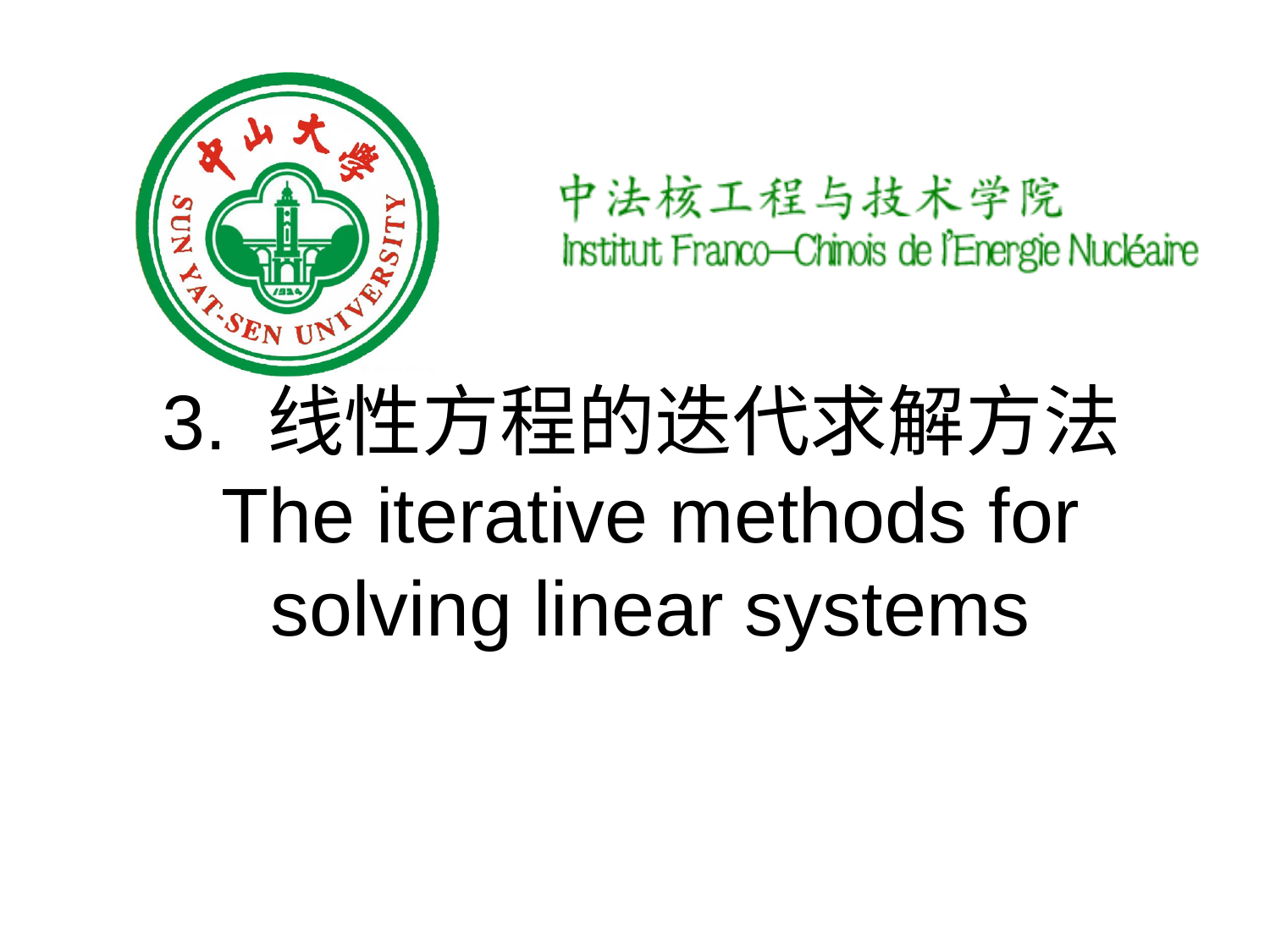

# 3. 线性方程的迭代求解方法The iterative methods for solving linear systems